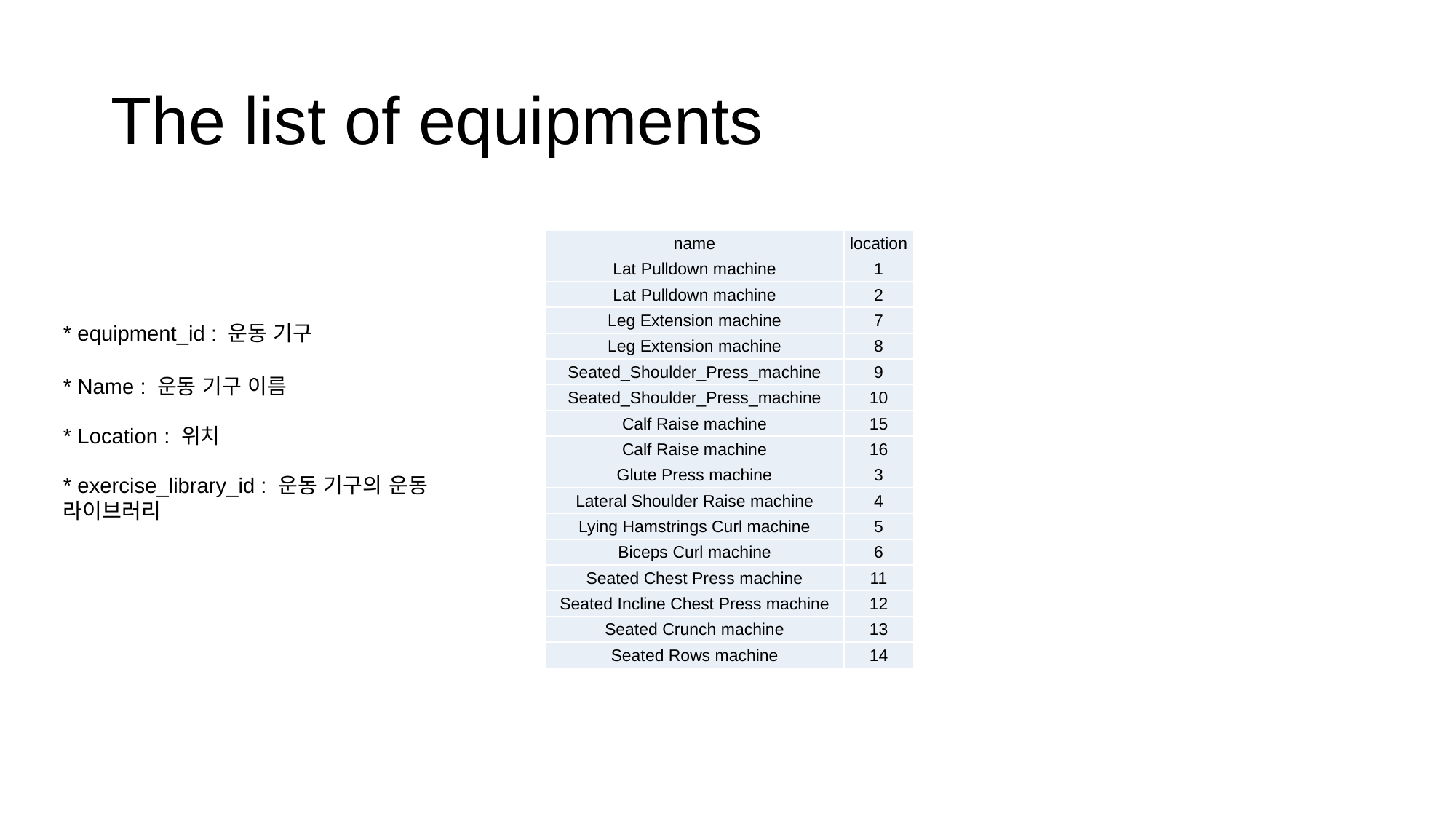

# The list of equipments
| name | location |
| --- | --- |
| Lat Pulldown machine | 1 |
| Lat Pulldown machine | 2 |
| Leg Extension machine | 7 |
| Leg Extension machine | 8 |
| Seated\_Shoulder\_Press\_machine | 9 |
| Seated\_Shoulder\_Press\_machine | 10 |
| Calf Raise machine | 15 |
| Calf Raise machine | 16 |
| Glute Press machine | 3 |
| Lateral Shoulder Raise machine | 4 |
| Lying Hamstrings Curl machine | 5 |
| Biceps Curl machine | 6 |
| Seated Chest Press machine | 11 |
| Seated Incline Chest Press machine | 12 |
| Seated Crunch machine | 13 |
| Seated Rows machine | 14 |
* equipment_id : 운동 기구
* Name : 운동 기구 이름
* Location : 위치
* exercise_library_id : 운동 기구의 운동 라이브러리